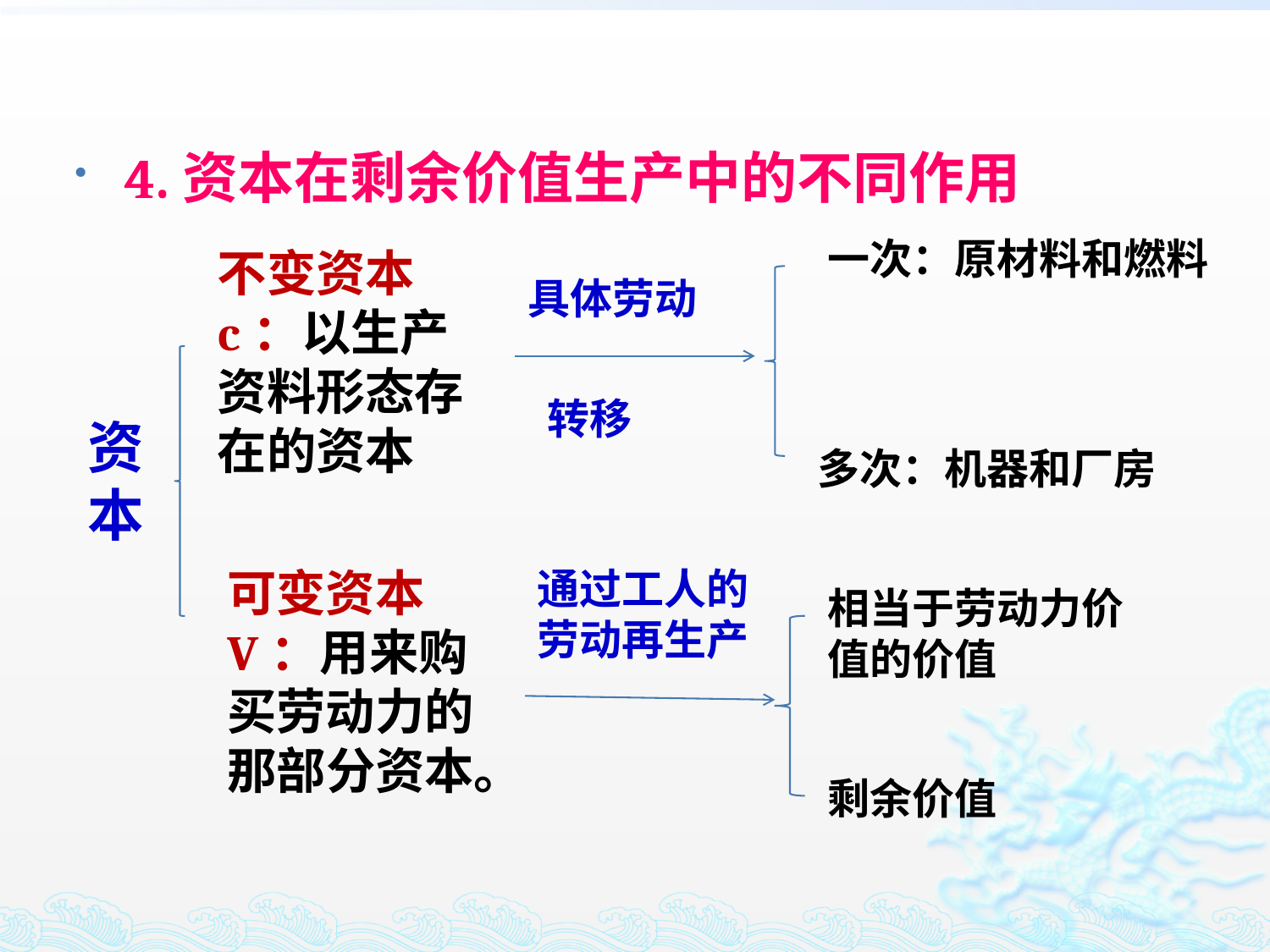

4.资本在剩余价值生产中的不同作用

一次：原材料和燃料
不变资本c：以生产资料形态存在的资本
具体劳动

转移
资本
多次：机器和厂房
可变资本V：用来购买劳动力的那部分资本。
通过工人的劳动再生产
相当于劳动力价值的价值

剩余价值